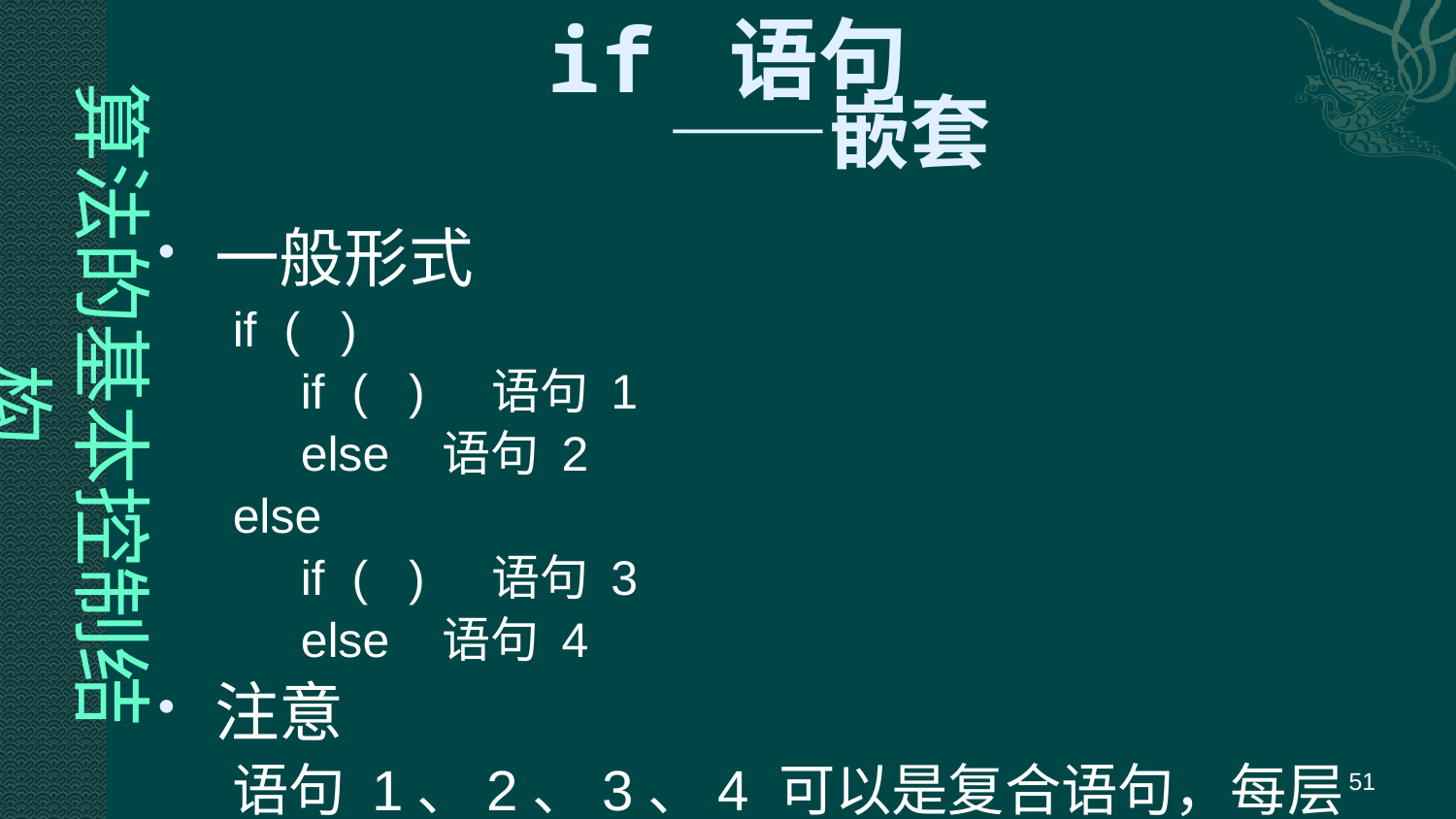

if 语句
           ——嵌套

算法的基本控制结构
一般形式
if  (   )
     if  (   )    语句 1
     else   语句 2
else
     if  (   )    语句 3
     else   语句 4
注意
语句 1、2、3、4 可以是复合语句，每层的 if 与 else 配对，或用 { } 来确定层次关系。
51